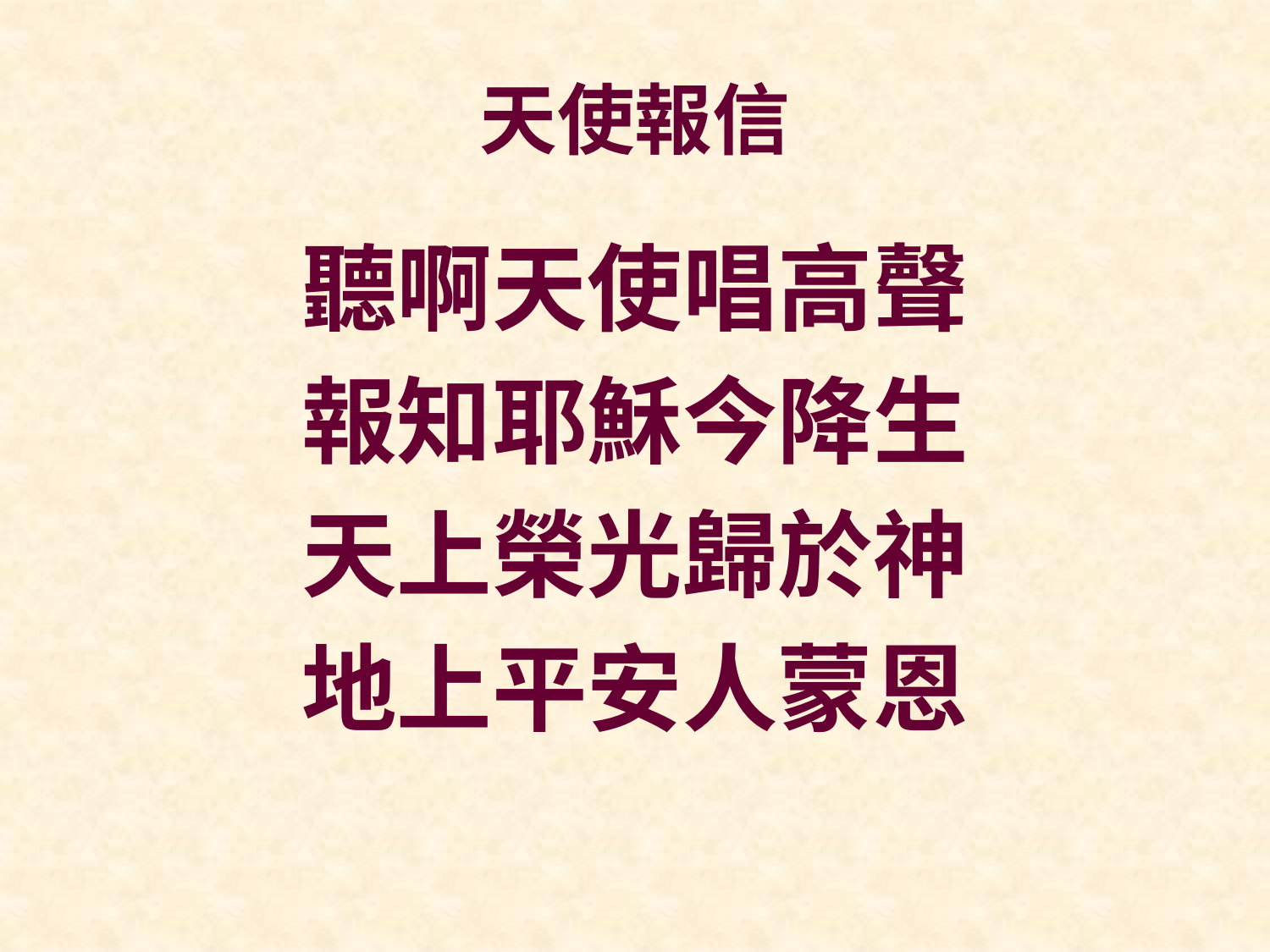

# 天使報信
聽啊天使唱高聲
報知耶穌今降生
天上榮光歸於神
地上平安人蒙恩